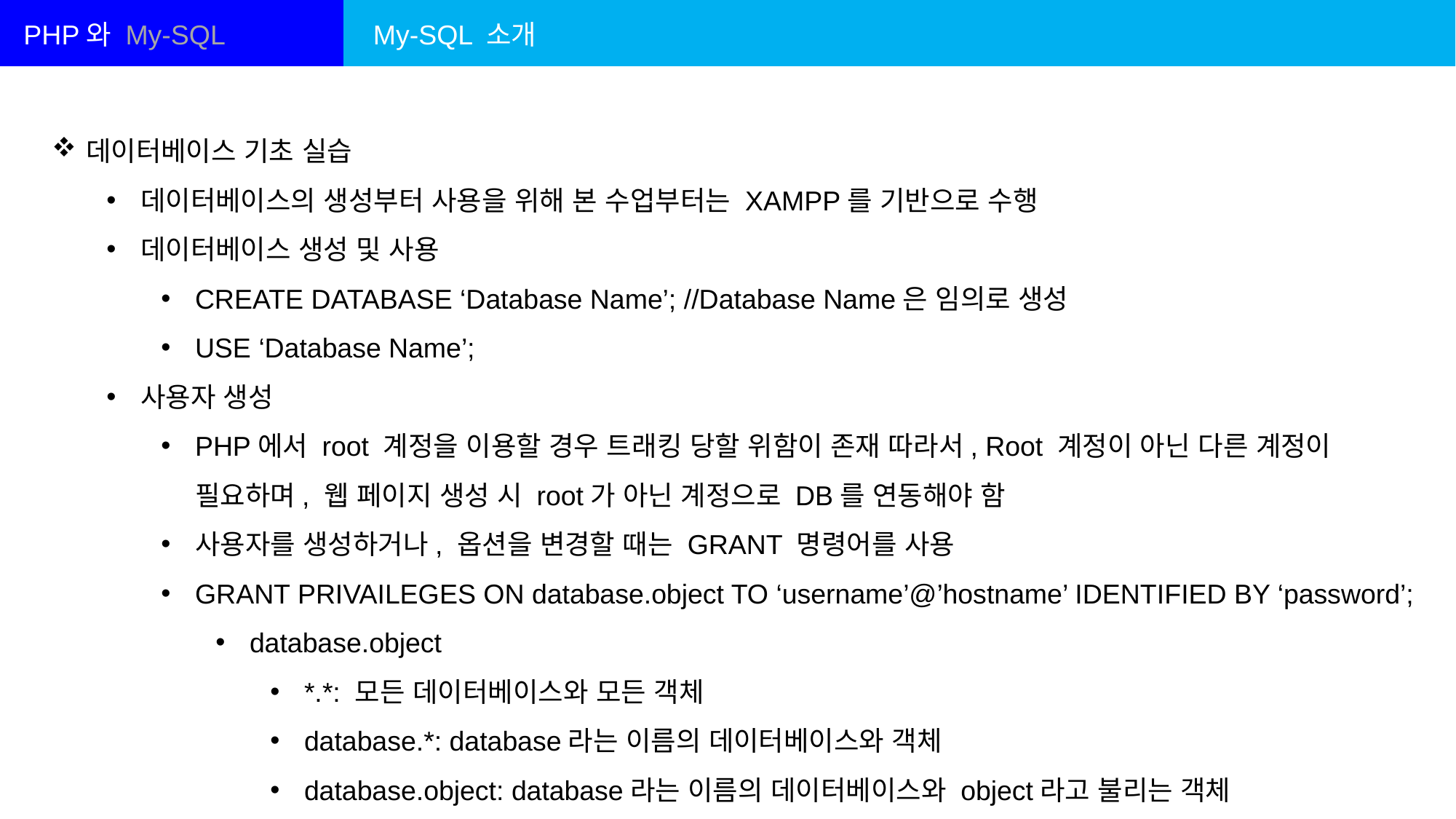

PHP와 My-SQL
My-SQL 소개
데이터베이스 기초 실습
데이터베이스의 생성부터 사용을 위해 본 수업부터는 XAMPP를 기반으로 수행
데이터베이스 생성 및 사용
CREATE DATABASE ‘Database Name’; //Database Name은 임의로 생성
USE ‘Database Name’;
사용자 생성
PHP에서 root 계정을 이용할 경우 트래킹 당할 위함이 존재 따라서, Root 계정이 아닌 다른 계정이 필요하며, 웹 페이지 생성 시 root가 아닌 계정으로 DB를 연동해야 함
사용자를 생성하거나, 옵션을 변경할 때는 GRANT 명령어를 사용
GRANT PRIVAILEGES ON database.object TO ‘username’@’hostname’ IDENTIFIED BY ‘password’;
database.object
*.*: 모든 데이터베이스와 모든 객체
database.*: database라는 이름의 데이터베이스와 객체
database.object: database라는 이름의 데이터베이스와 object라고 불리는 객체